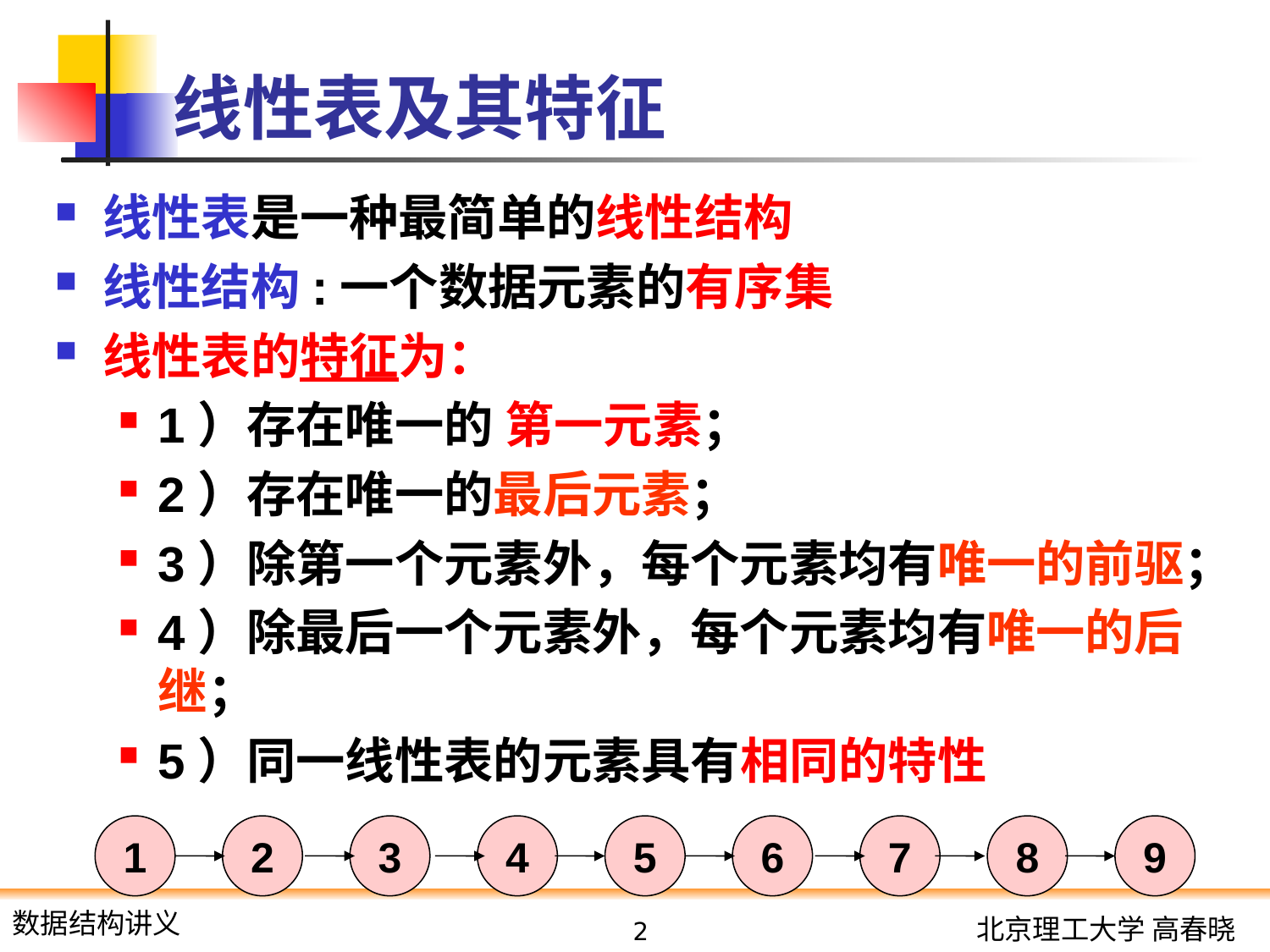

# 线性表及其特征
线性表是一种最简单的线性结构
线性结构:一个数据元素的有序集
线性表的特征为：
1）存在唯一的 第一元素；
2）存在唯一的最后元素；
3）除第一个元素外，每个元素均有唯一的前驱；
4）除最后一个元素外，每个元素均有唯一的后继；
5）同一线性表的元素具有相同的特性
1
2
3
4
5
6
7
8
9

2